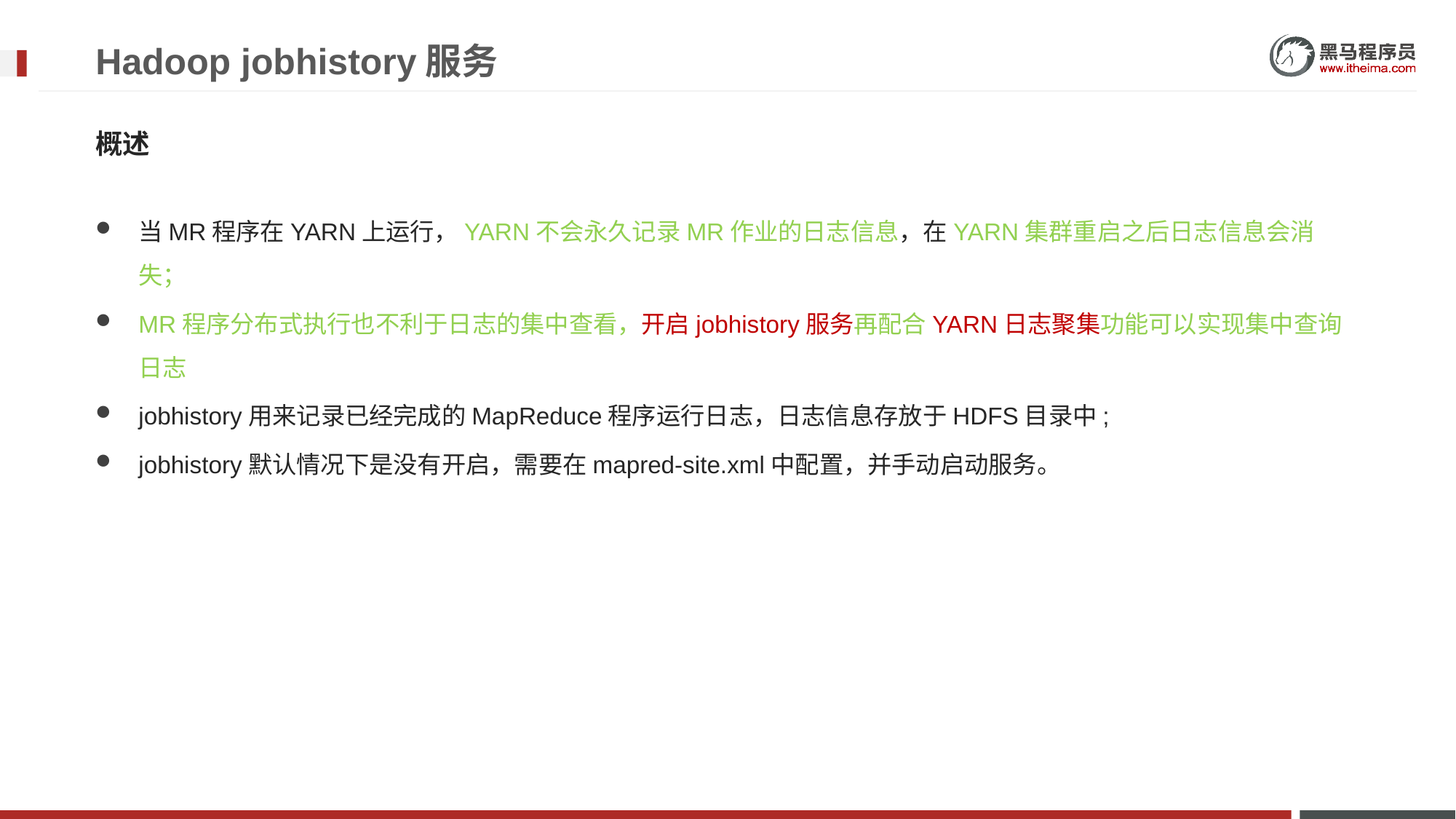

# Hadoop jobhistory服务
概述
当MR程序在YARN上运行，YARN不会永久记录MR作业的日志信息，在YARN集群重启之后日志信息会消失；
MR程序分布式执行也不利于日志的集中查看，开启jobhistory服务再配合YARN日志聚集功能可以实现集中查询日志
jobhistory用来记录已经完成的MapReduce程序运行日志，日志信息存放于HDFS目录中;
jobhistory默认情况下是没有开启，需要在mapred-site.xml中配置，并手动启动服务。